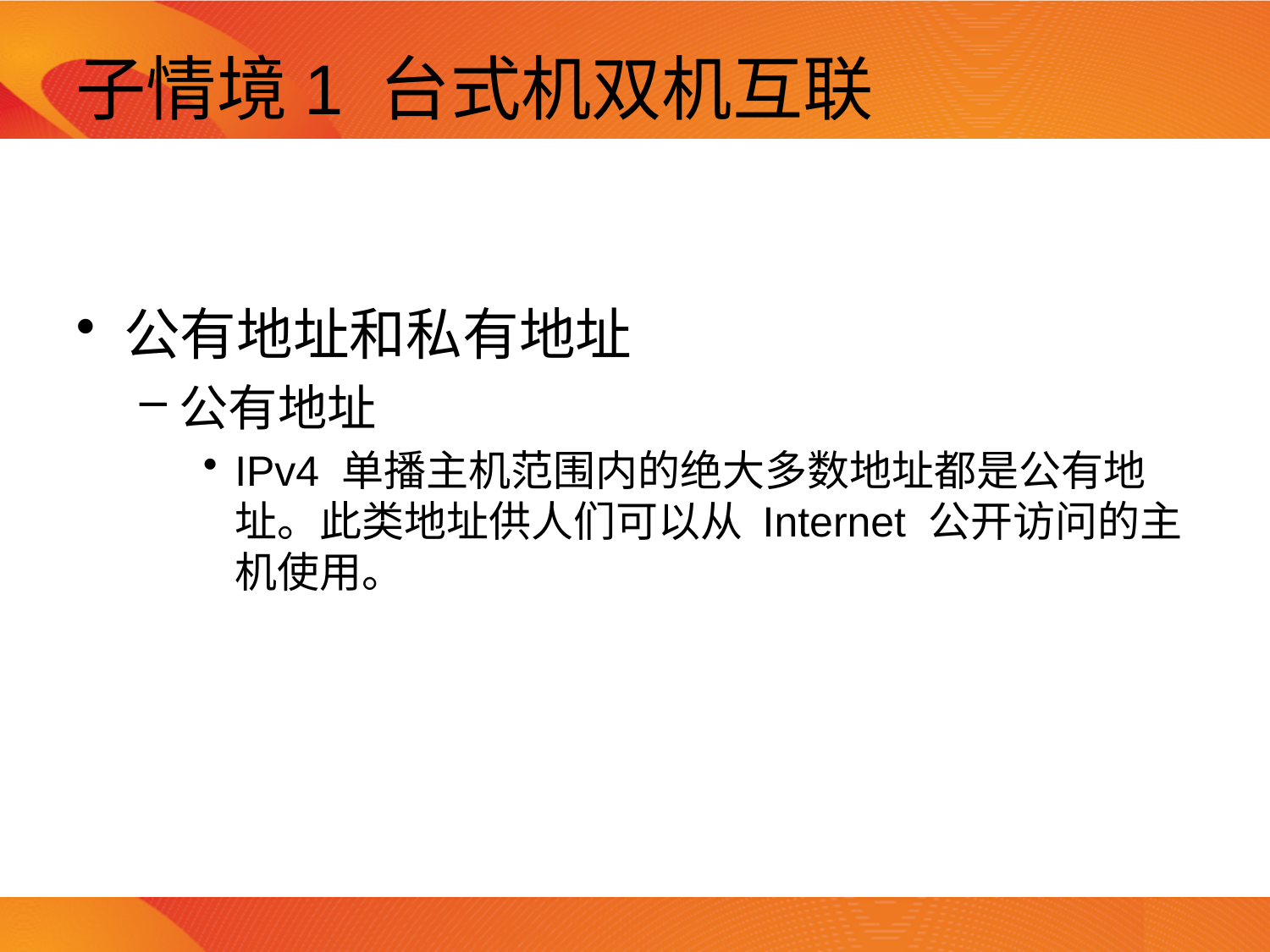

# 子情境1 台式机双机互联

公有地址和私有地址
公有地址
IPv4 单播主机范围内的绝大多数地址都是公有地址。此类地址供人们可以从 Internet 公开访问的主机使用。